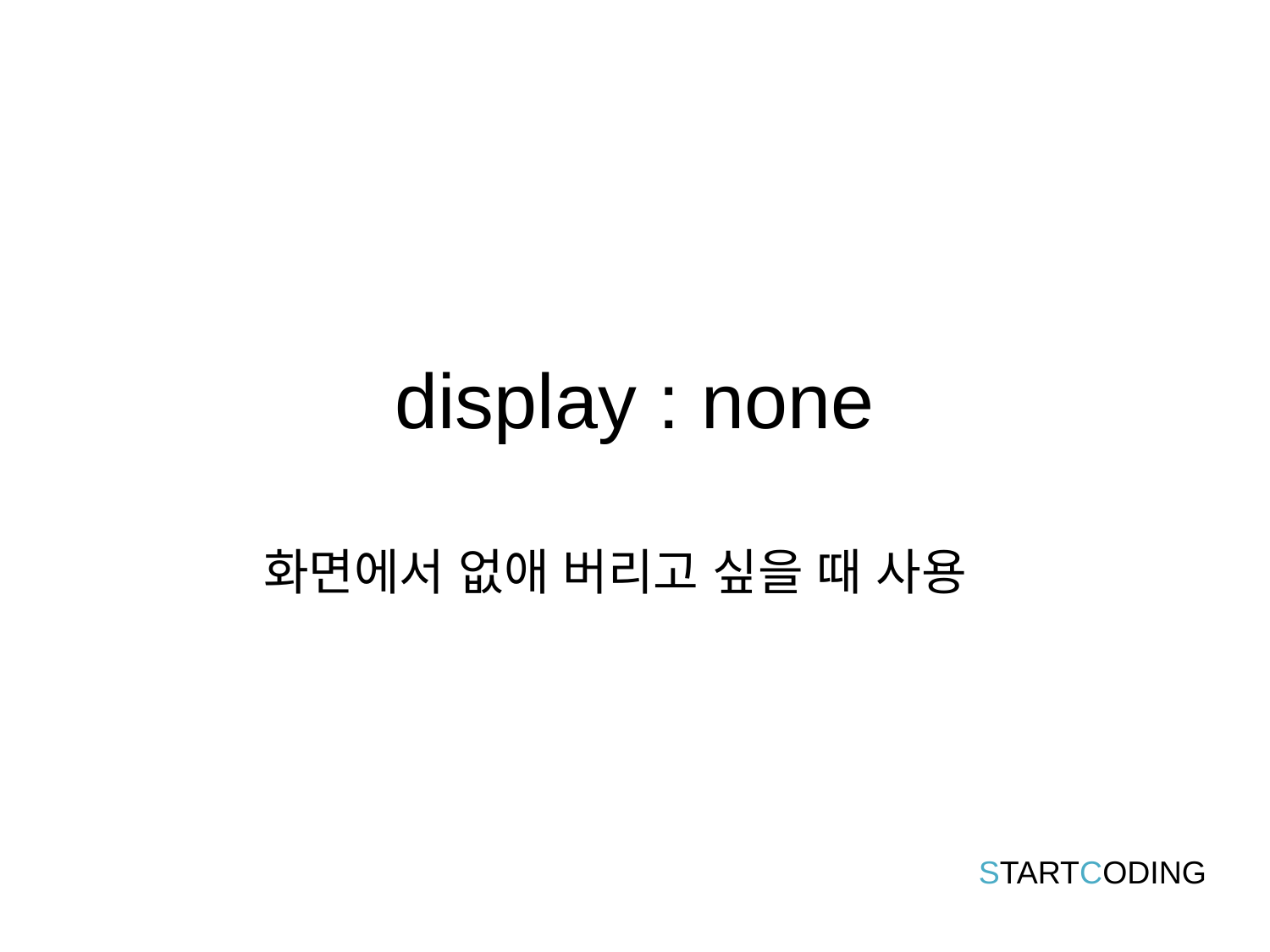

# display : none
화면에서 없애 버리고 싶을 때 사용
STARTCODING